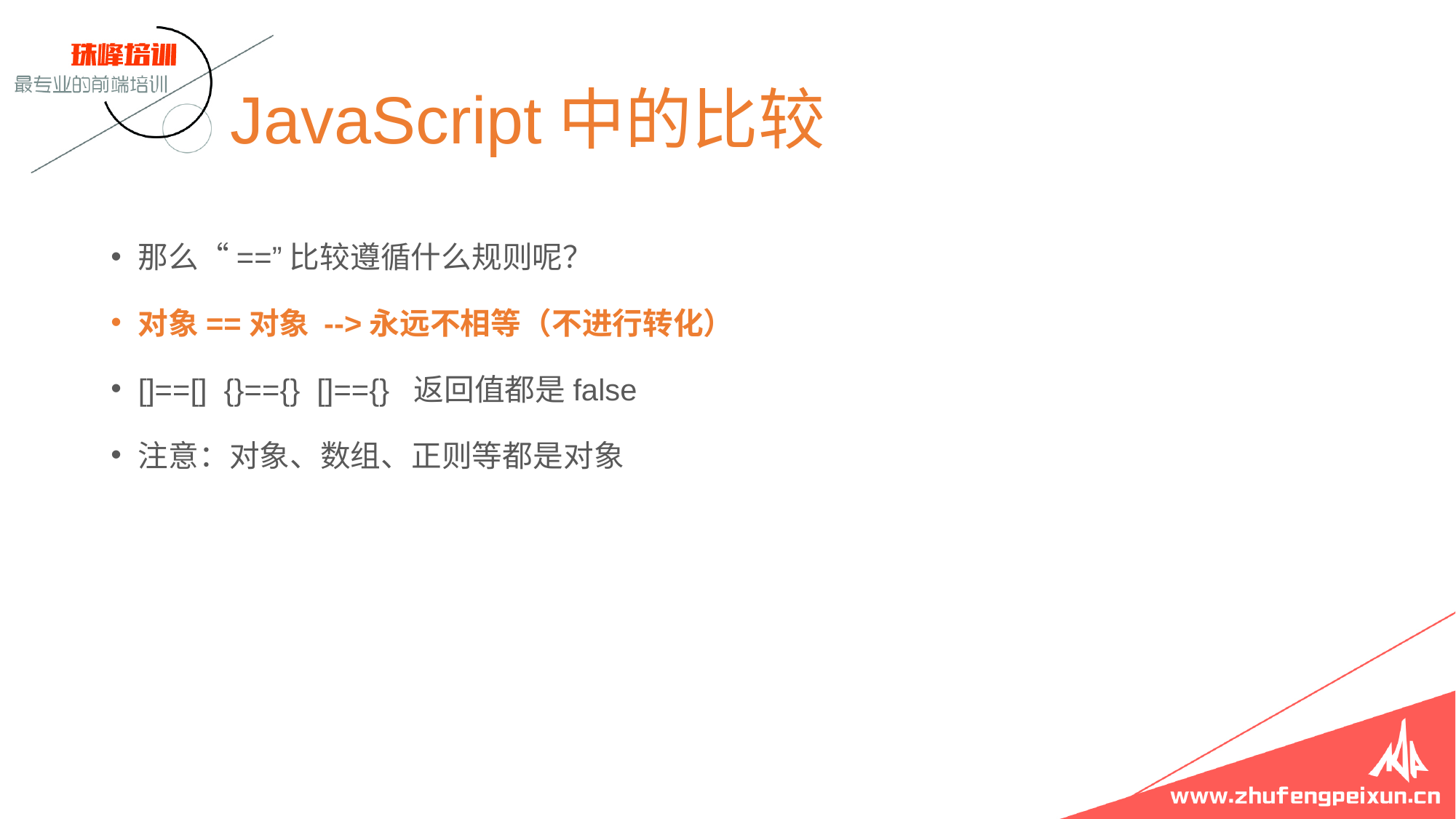

# JavaScript中的比较
那么“==”比较遵循什么规则呢？
对象==对象 -->永远不相等（不进行转化）
[]==[]  {}=={}  []=={}  返回值都是false
注意：对象、数组、正则等都是对象